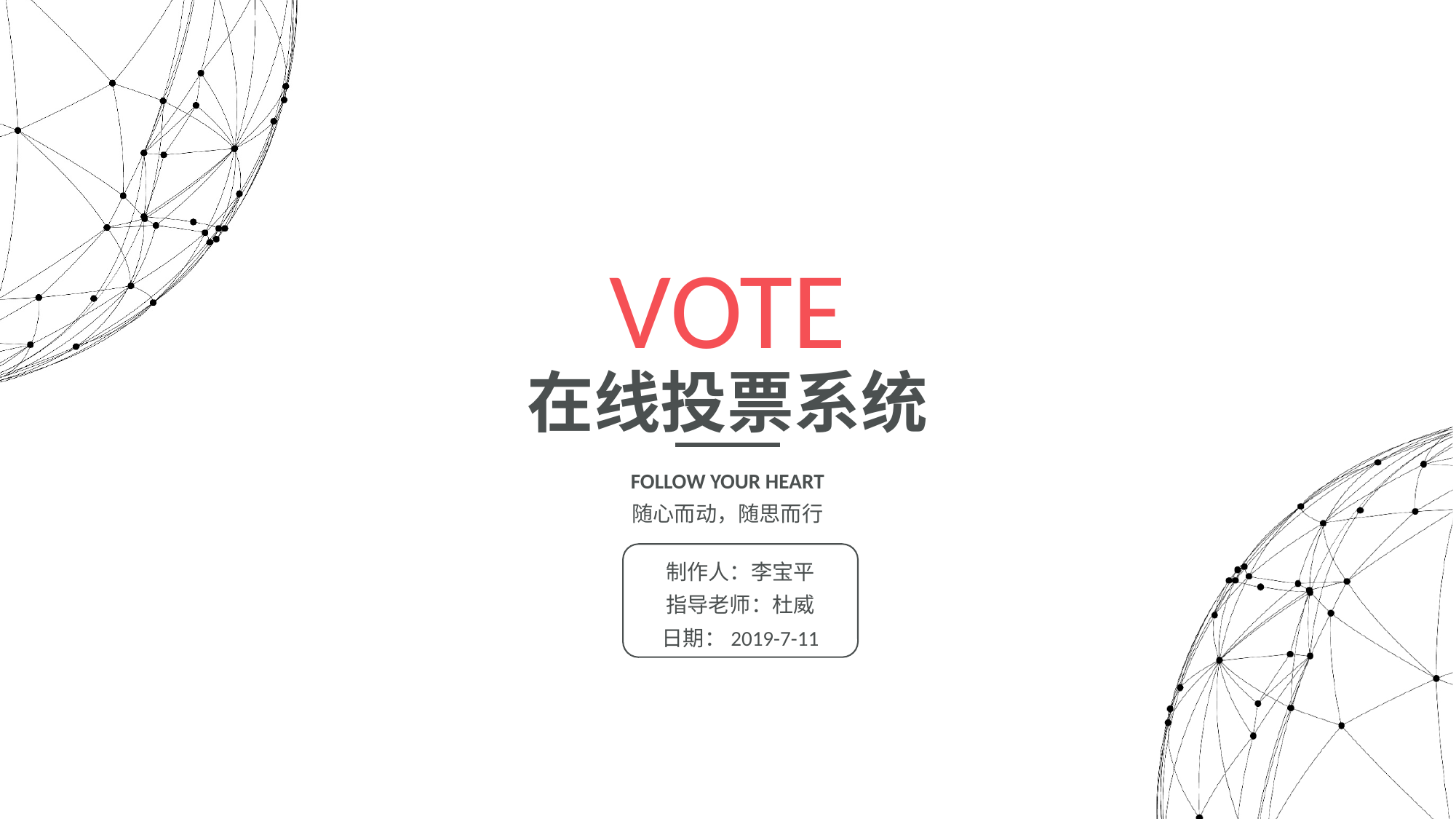

VOTE
在线投票系统
FOLLOW YOUR HEART
随心而动，随思而行
制作人：李宝平
指导老师：杜威
日期：2019-7-11